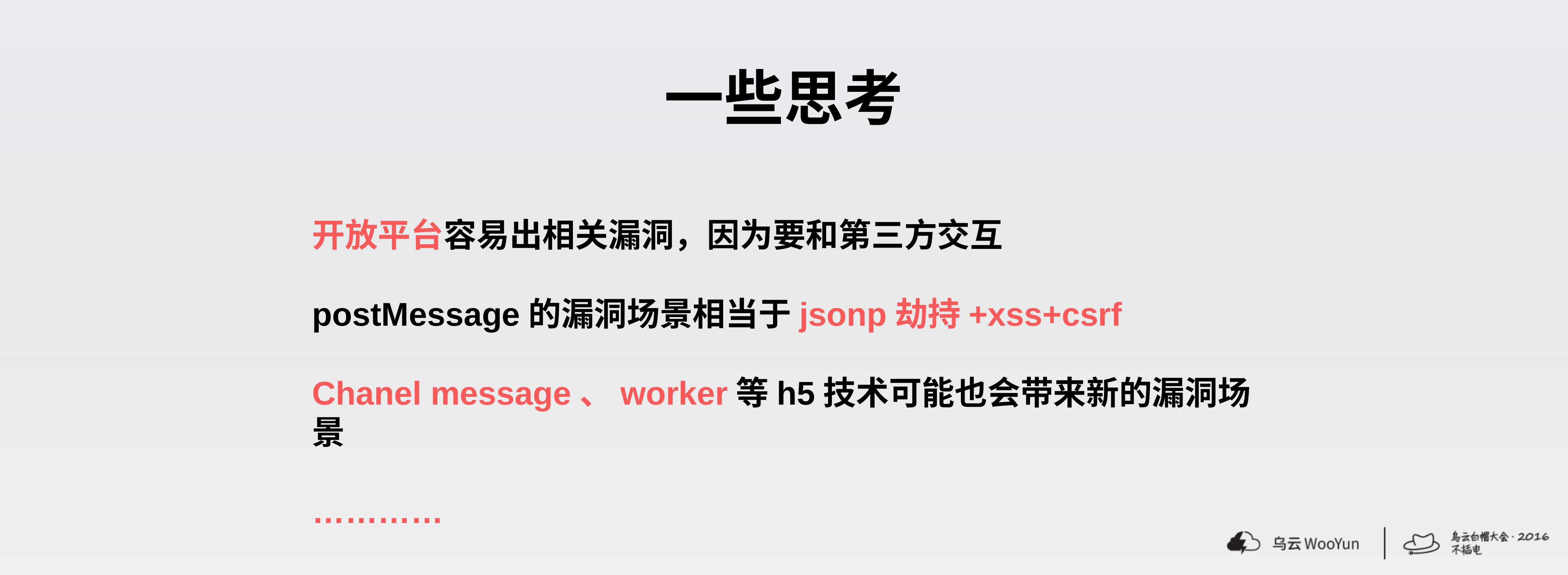

一些思考
开放平台容易出相关漏洞，因为要和第三方交互

postMessage的漏洞场景相当于jsonp劫持+xss+csrf

Chanel message、worker等h5技术可能也会带来新的漏洞场景

…………